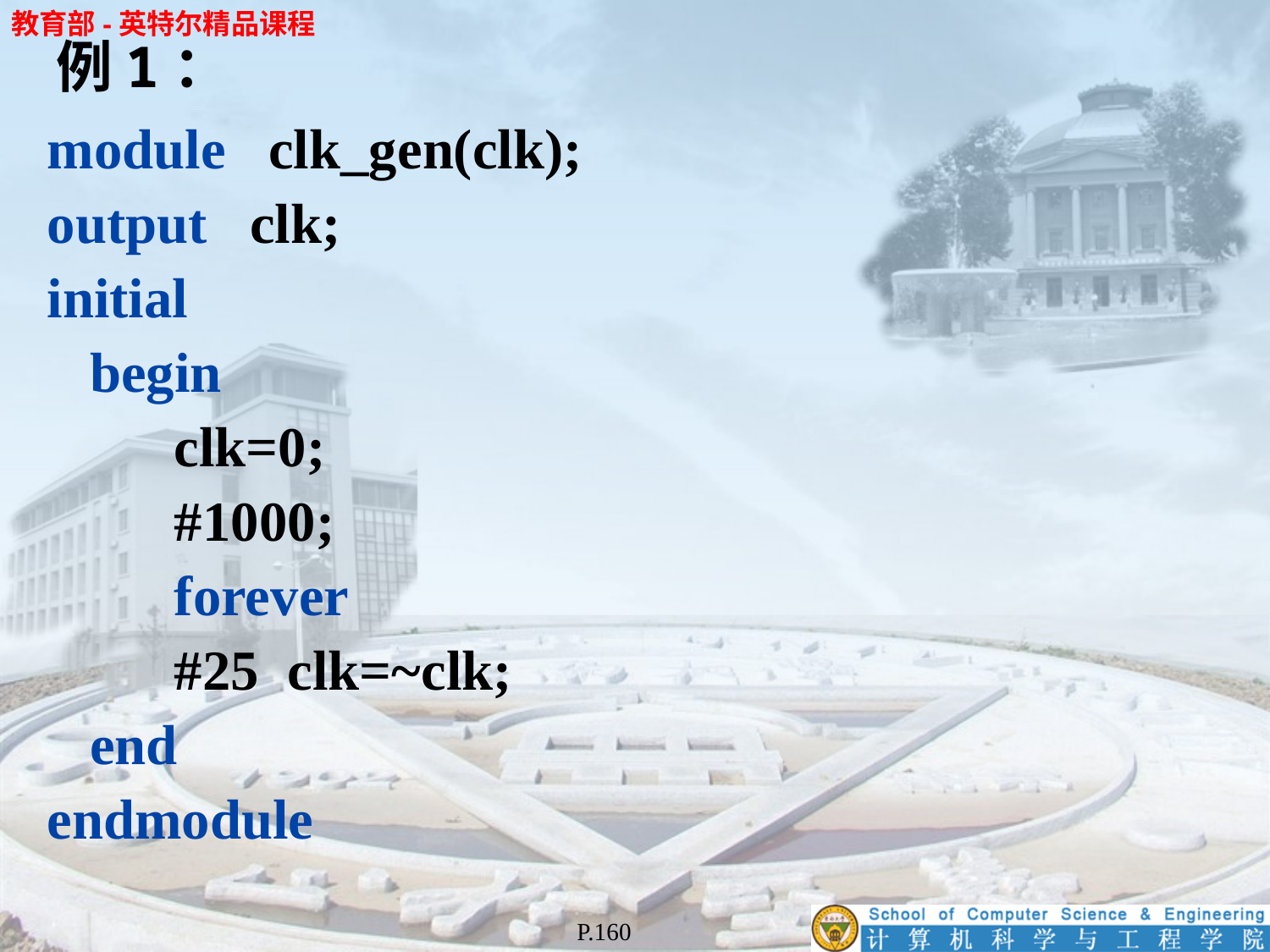

例1：
module   clk_gen(clk);
output   clk;
initial
   begin
	clk=0;
	#1000;
	forever
	#25  clk=~clk;
   end
endmodule
P.160